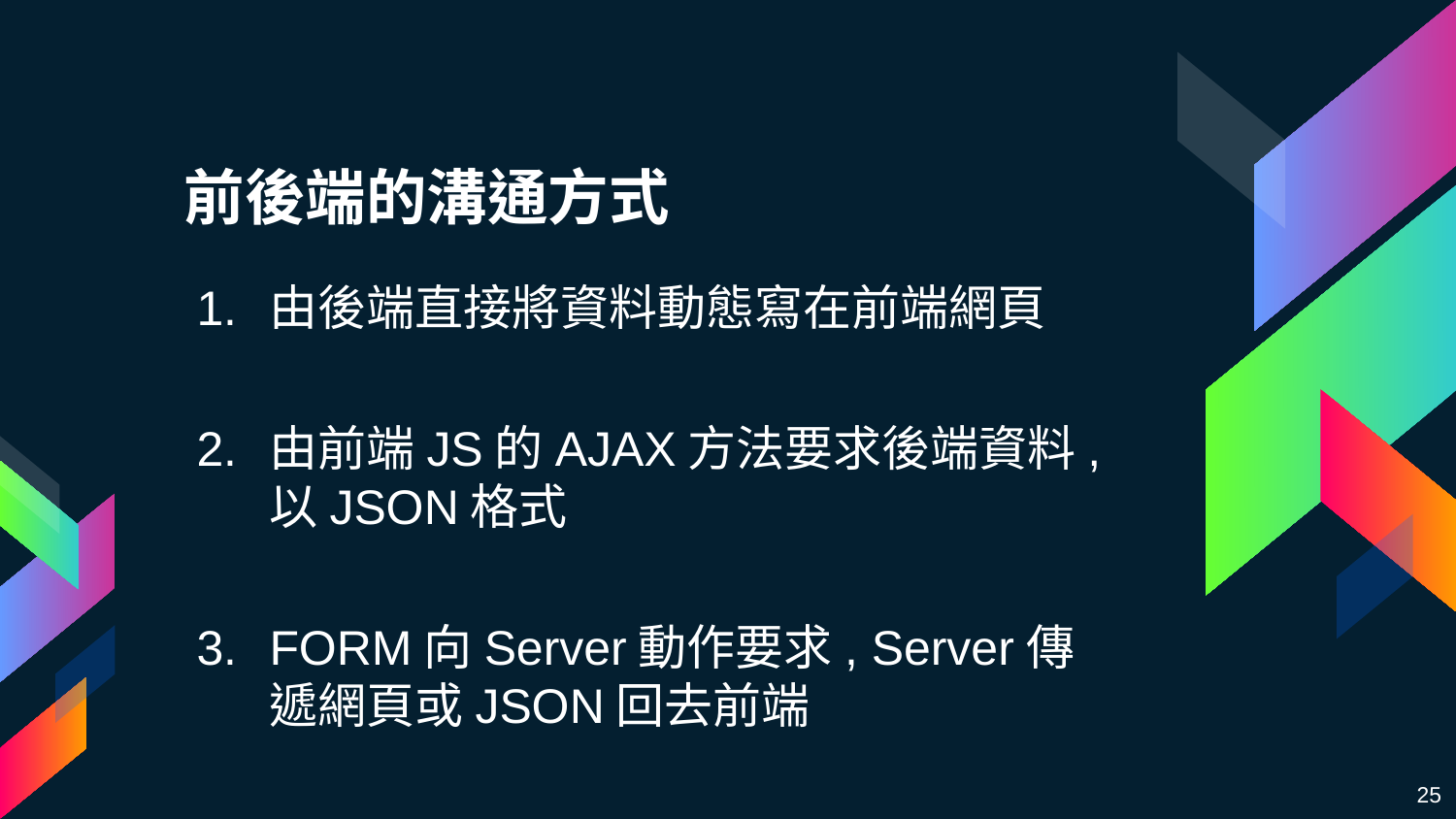

# 前後端的溝通方式
由後端直接將資料動態寫在前端網頁

由前端JS的AJAX方法要求後端資料, 以JSON格式

FORM向Server動作要求, Server傳遞網頁或JSON回去前端

25